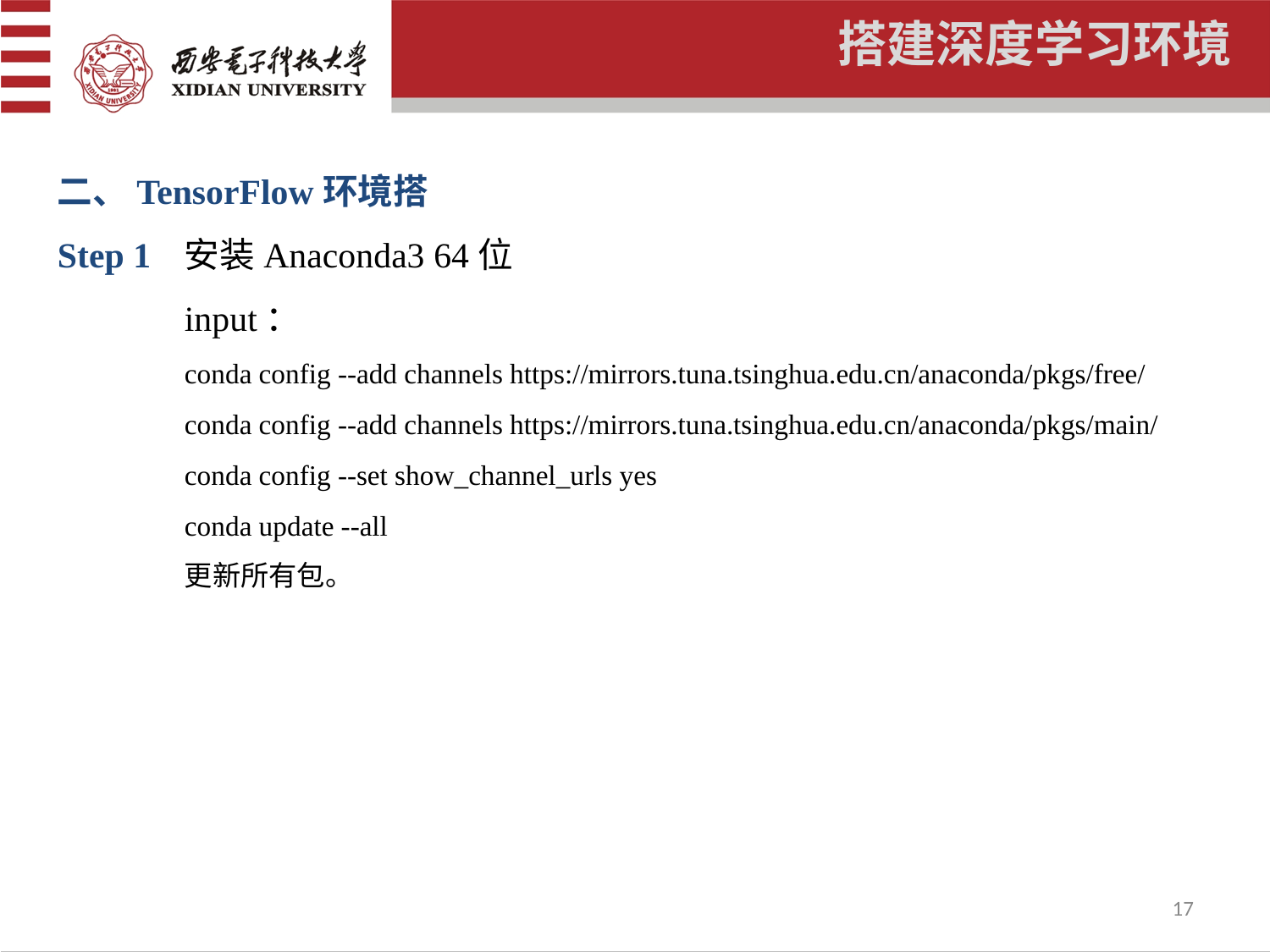

搭建深度学习环境
二、TensorFlow环境搭
Step 1	安装Anaconda3 64位
	input：
conda config --add channels https://mirrors.tuna.tsinghua.edu.cn/anaconda/pkgs/free/
conda config --add channels https://mirrors.tuna.tsinghua.edu.cn/anaconda/pkgs/main/
conda config --set show_channel_urls yes
conda update --all
更新所有包。
17